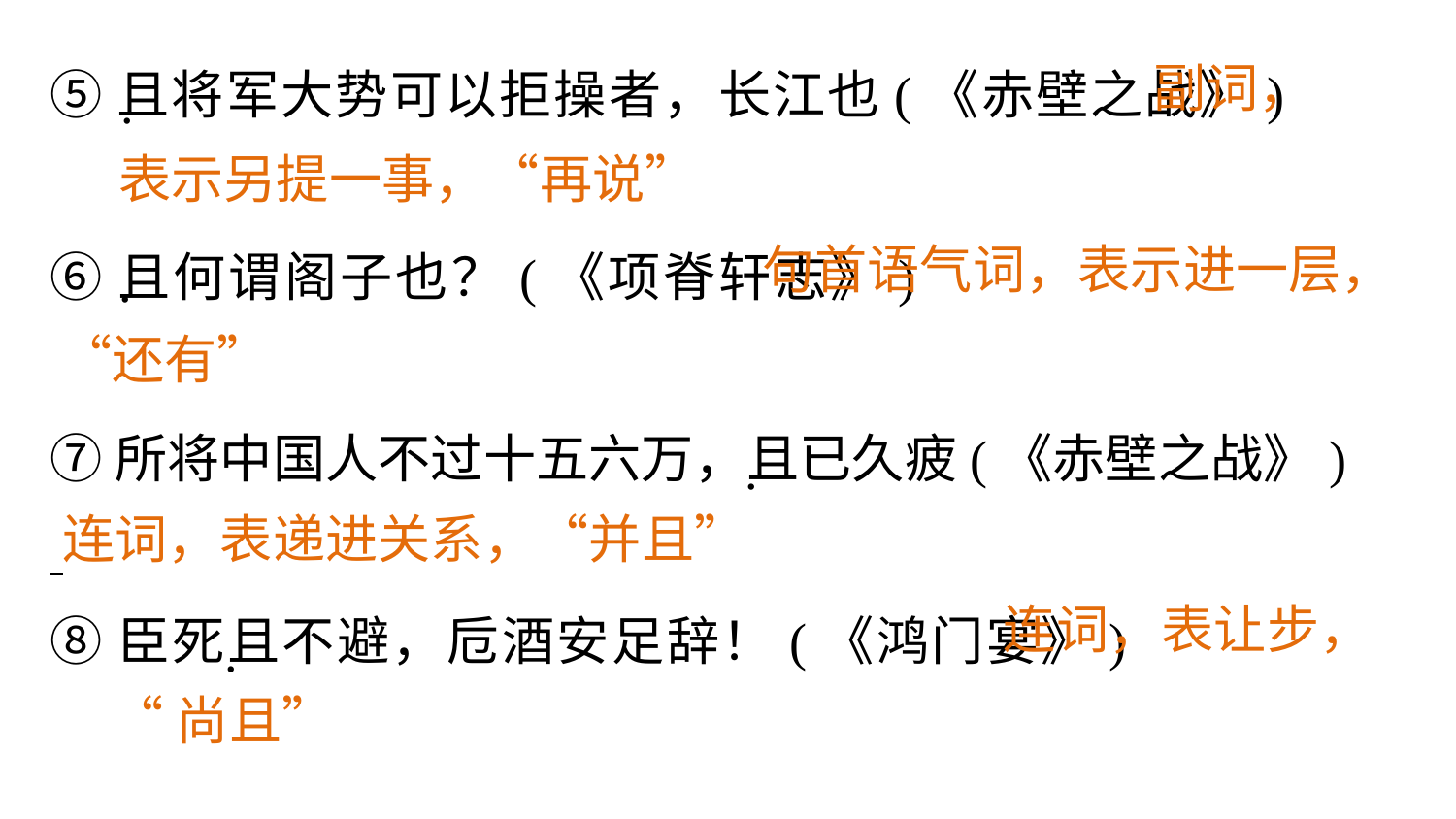

副词，
表示另提一事，“再说”
⑤且将军大势可以拒操者，长江也(《赤壁之战》)
⑥且何谓阁子也？(《项脊轩志》)
⑦所将中国人不过十五六万，且已久疲(《赤壁之战》)

⑧臣死且不避，卮酒安足辞！(《鸿门宴》)
.
                                                          句首语气词，表示进一层，“还有”
.
.
连词，表递进关系，“并且”
                                                                          连词，表让步，
“尚且”
.